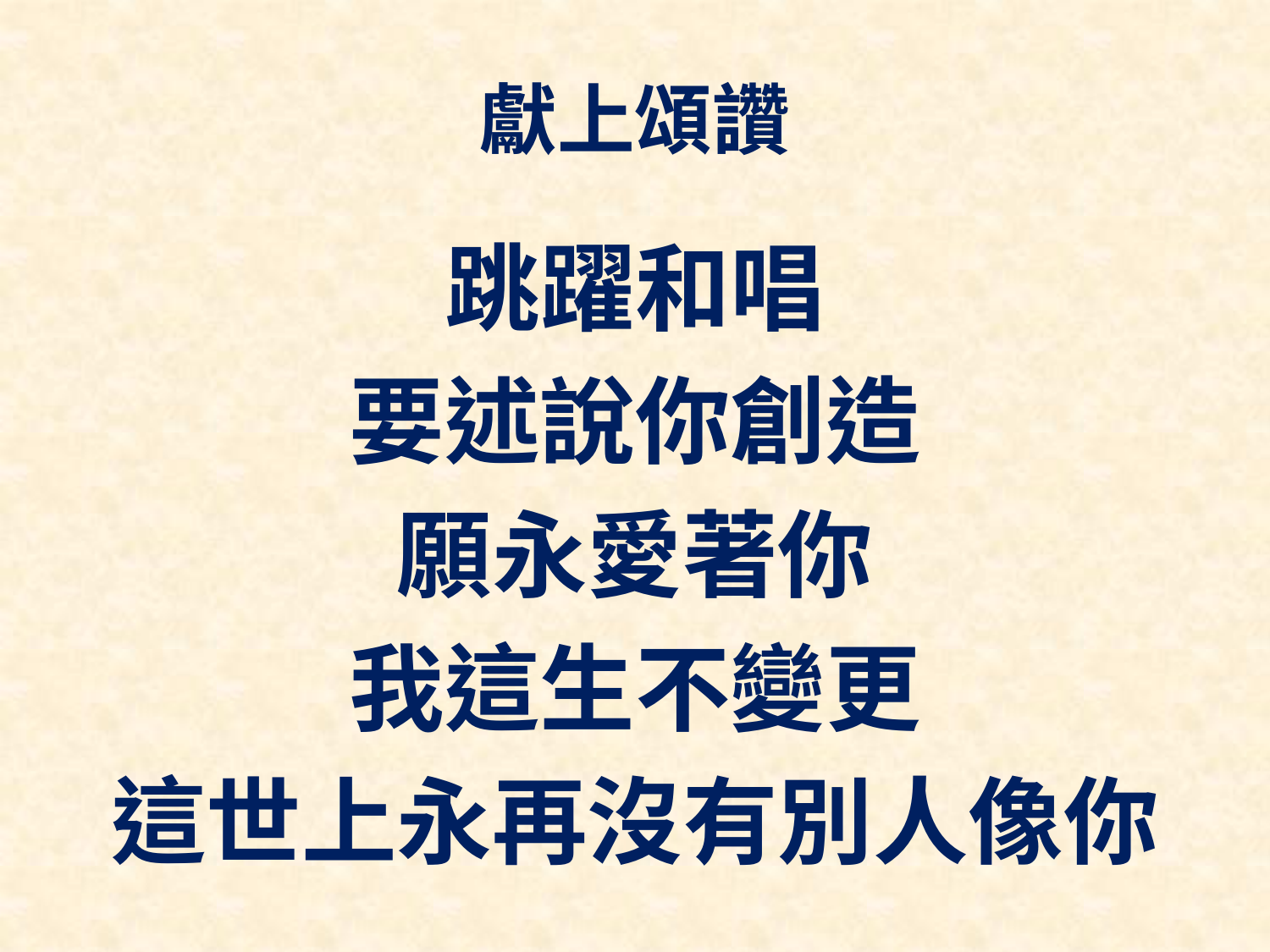

# 獻上頌讚
跳躍和唱
要述說你創造
願永愛著你
我這生不變更
這世上永再沒有別人像你